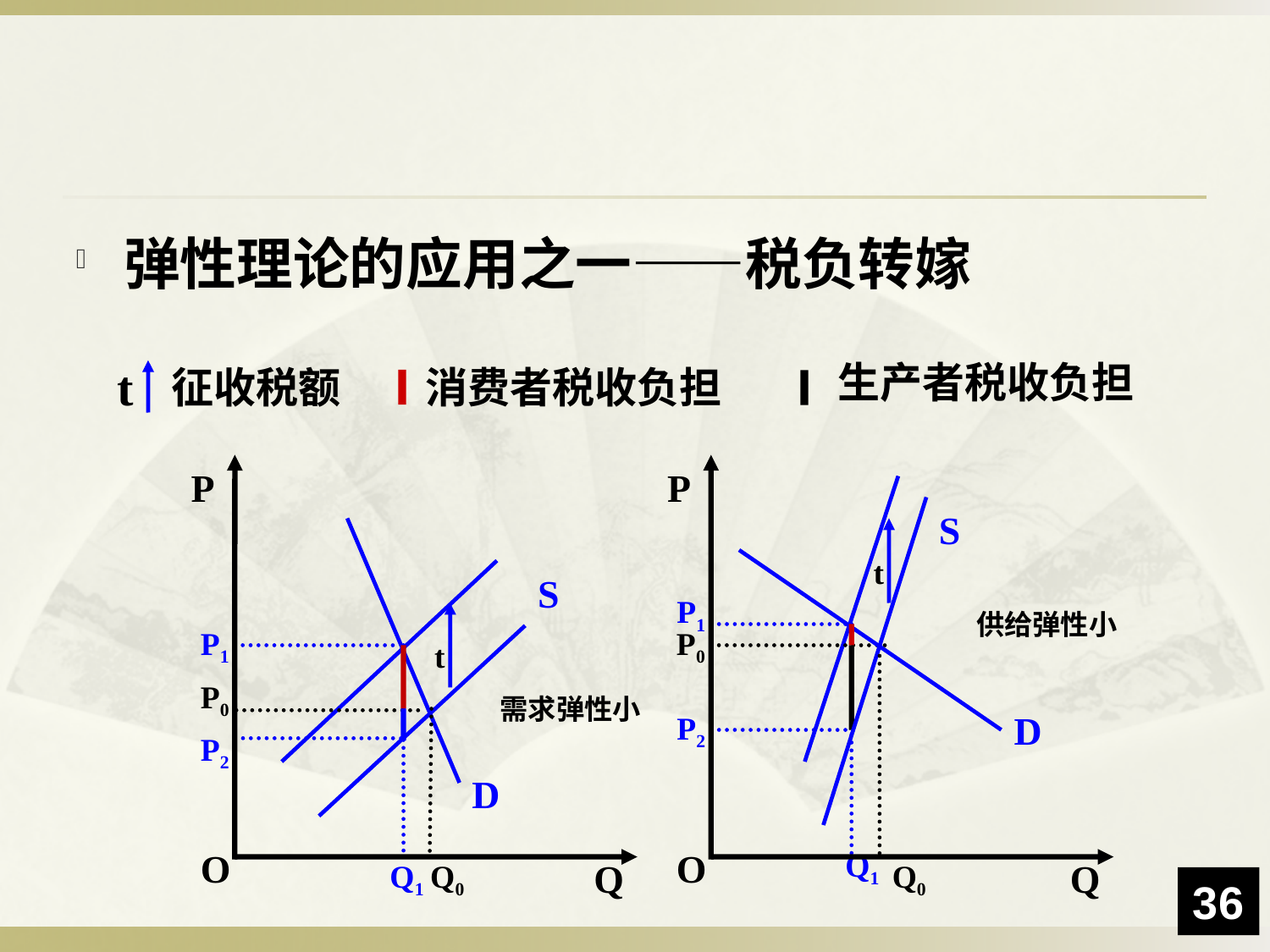

弹性理论的应用之一——税负转嫁
征收税额
生产者税收负担
t
消费者税收负担

P

S

t
P1

P0
需求弹性小

P2

D
O

Q1
Q0
Q

P

S

P0

D
O

Q0
Q

t
P1

Q1
供给弹性小

P2

36